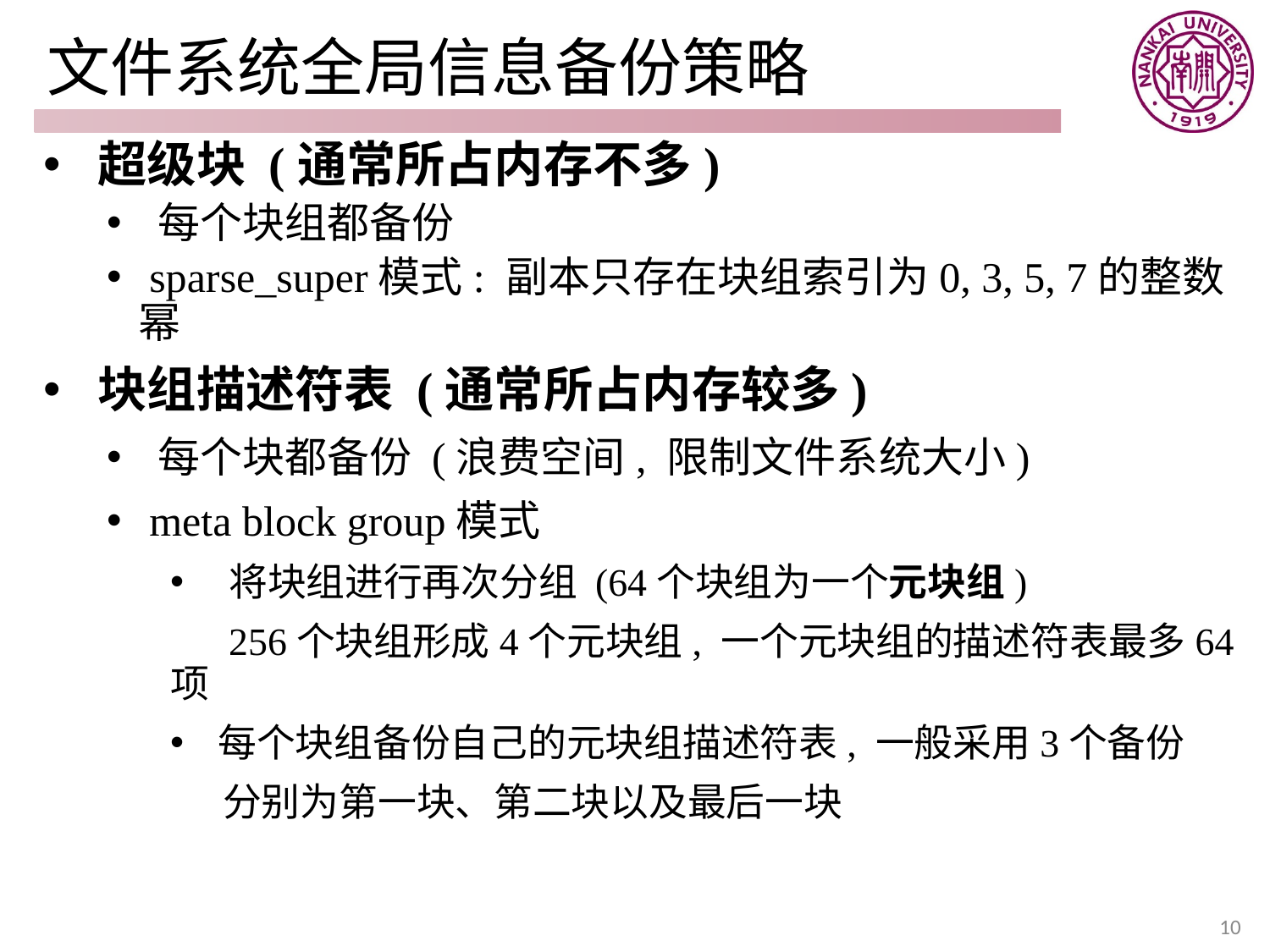

# 文件系统全局信息备份策略
 超级块 (通常所占内存不多)
 每个块组都备份
 sparse_super模式: 副本只存在块组索引为0, 3, 5, 7的整数幂
 块组描述符表 (通常所占内存较多)
 每个块都备份 (浪费空间, 限制文件系统大小)
 meta block group模式
  将块组进行再次分组 (64个块组为一个元块组)
      256个块组形成4个元块组, 一个元块组的描述符表最多64项
每个块组备份自己的元块组描述符表, 一般采用3个备份
     分别为第一块、第二块以及最后一块

10